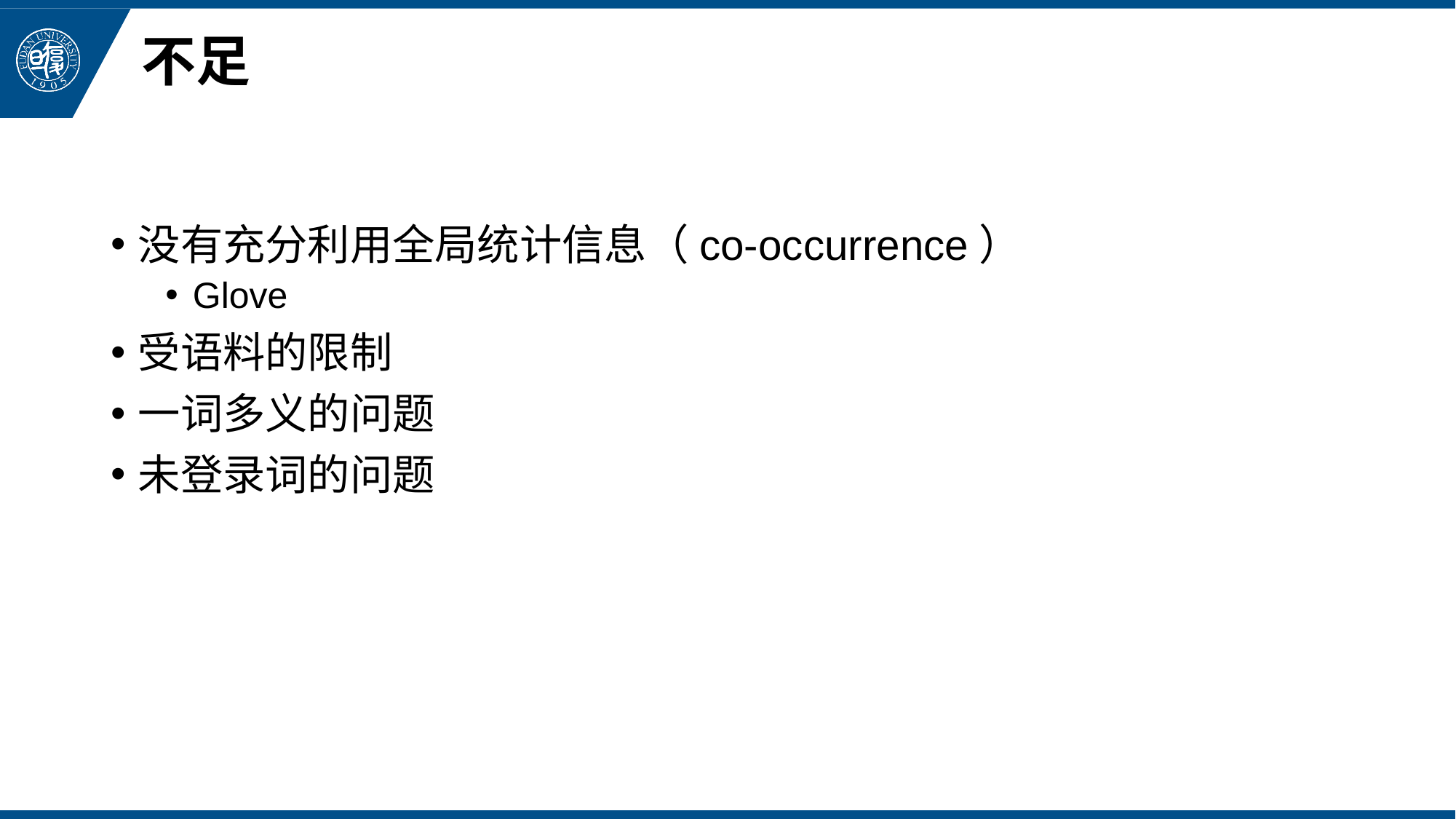

# 不足
没有充分利用全局统计信息（co-occurrence）
Glove
受语料的限制
一词多义的问题
未登录词的问题